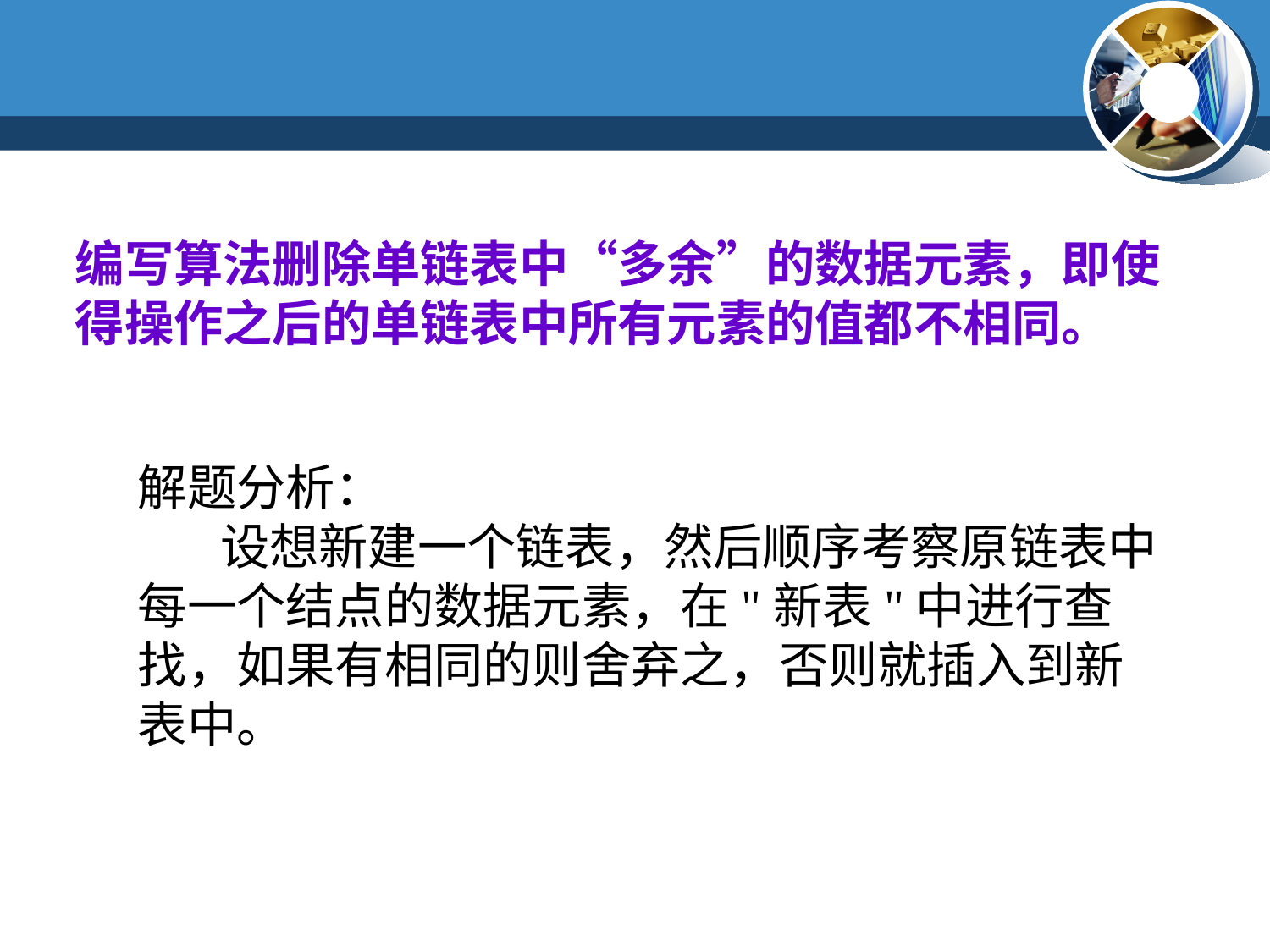

编写算法删除单链表中“多余”的数据元素，即使得操作之后的单链表中所有元素的值都不相同。
解题分析：
　   设想新建一个链表，然后顺序考察原链表中每一个结点的数据元素，在"新表"中进行查找，如果有相同的则舍弃之，否则就插入到新表中。